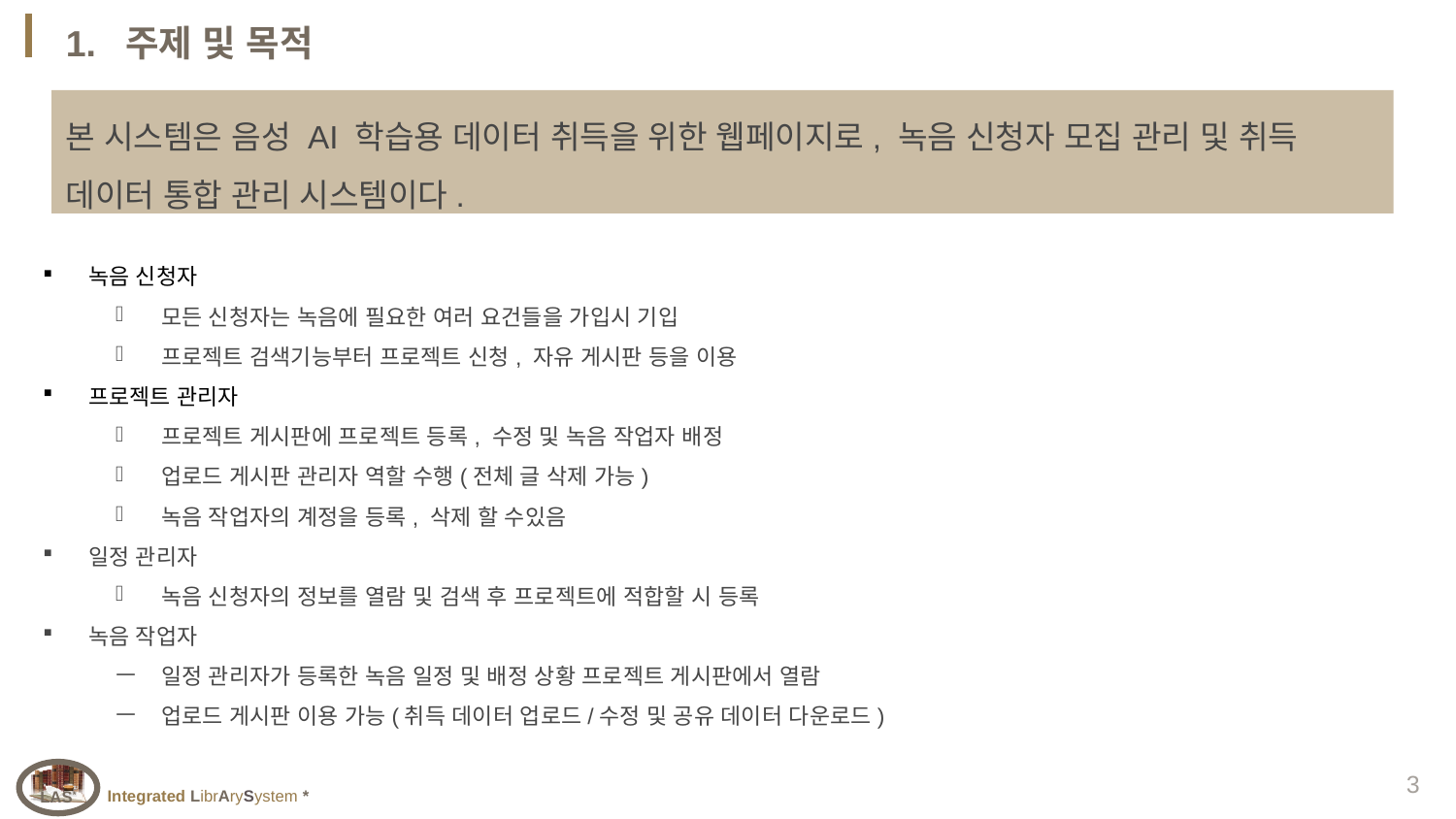

1.  주제 및 목적
본 시스템은 음성 AI 학습용 데이터 취득을 위한 웹페이지로, 녹음 신청자 모집 관리 및 취득 데이터 통합 관리 시스템이다.
녹음 신청자
모든 신청자는 녹음에 필요한 여러 요건들을 가입시 기입
프로젝트 검색기능부터 프로젝트 신청, 자유 게시판 등을 이용
프로젝트 관리자
프로젝트 게시판에 프로젝트 등록, 수정 및 녹음 작업자 배정
업로드 게시판 관리자 역할 수행(전체 글 삭제 가능)
녹음 작업자의 계정을 등록, 삭제 할 수있음
일정 관리자
녹음 신청자의 정보를 열람 및 검색 후 프로젝트에 적합할 시 등록
녹음 작업자
일정 관리자가 등록한 녹음 일정 및 배정 상황 프로젝트 게시판에서 열람
업로드 게시판 이용 가능(취득 데이터 업로드/수정 및 공유 데이터 다운로드)

3